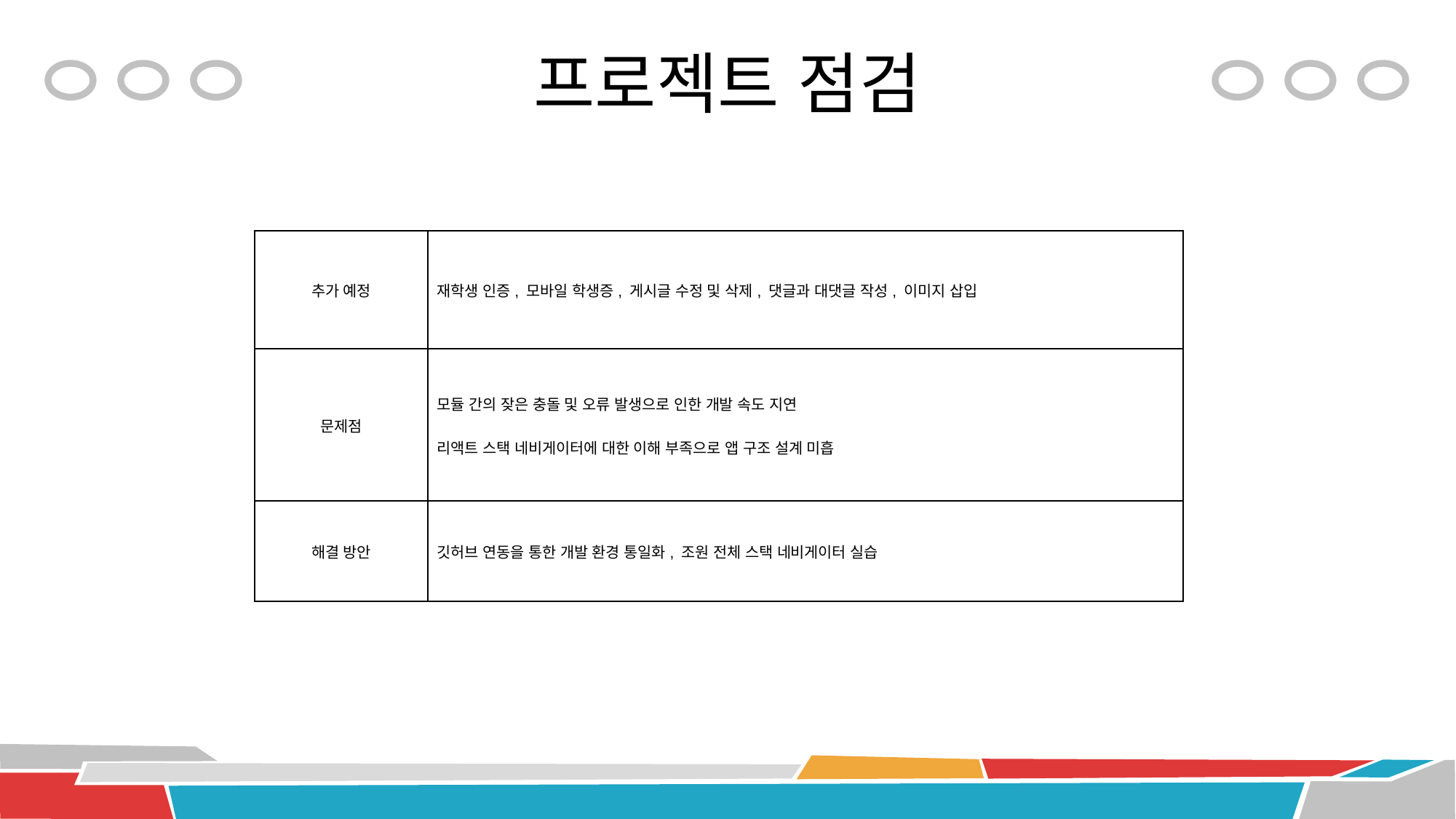

# 프로젝트 점검
| 추가 예정 | 재학생 인증, 모바일 학생증, 게시글 수정 및 삭제, 댓글과 대댓글 작성, 이미지 삽입 |
| --- | --- |
| 문제점 | 모듈 간의 잦은 충돌 및 오류 발생으로 인한 개발 속도 지연 리액트 스택 네비게이터에 대한 이해 부족으로 앱 구조 설계 미흡 |
| 해결 방안 | 깃허브 연동을 통한 개발 환경 통일화, 조원 전체 스택 네비게이터 실습 |